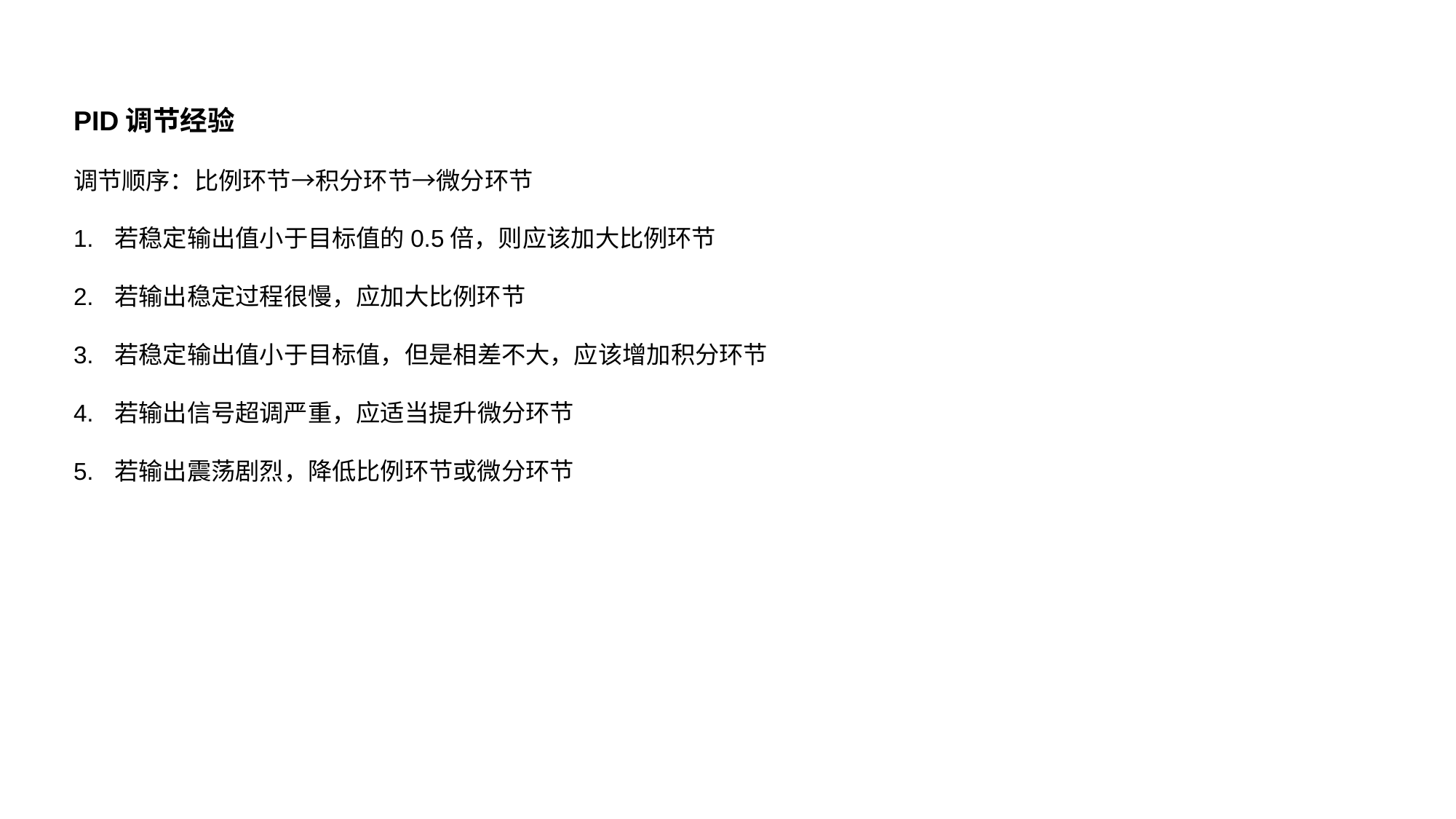

PID调节经验
调节顺序：比例环节→积分环节→微分环节
若稳定输出值小于目标值的0.5倍，则应该加大比例环节
若输出稳定过程很慢，应加大比例环节
若稳定输出值小于目标值，但是相差不大，应该增加积分环节
若输出信号超调严重，应适当提升微分环节
若输出震荡剧烈，降低比例环节或微分环节